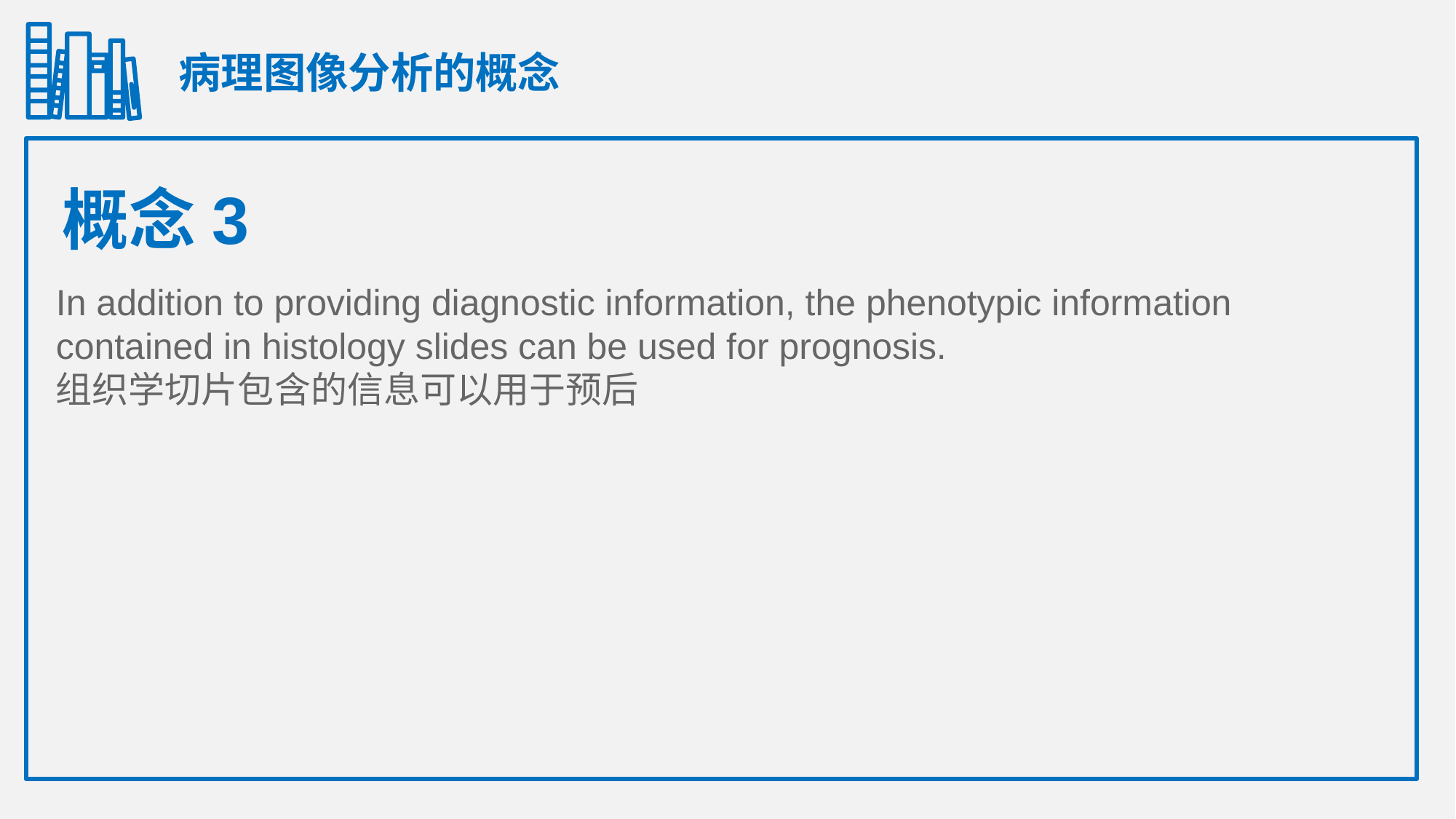

病理图像分析的概念

概念3
In addition to providing diagnostic information, the phenotypic information contained in histology slides can be used for prognosis.
组织学切片包含的信息可以用于预后